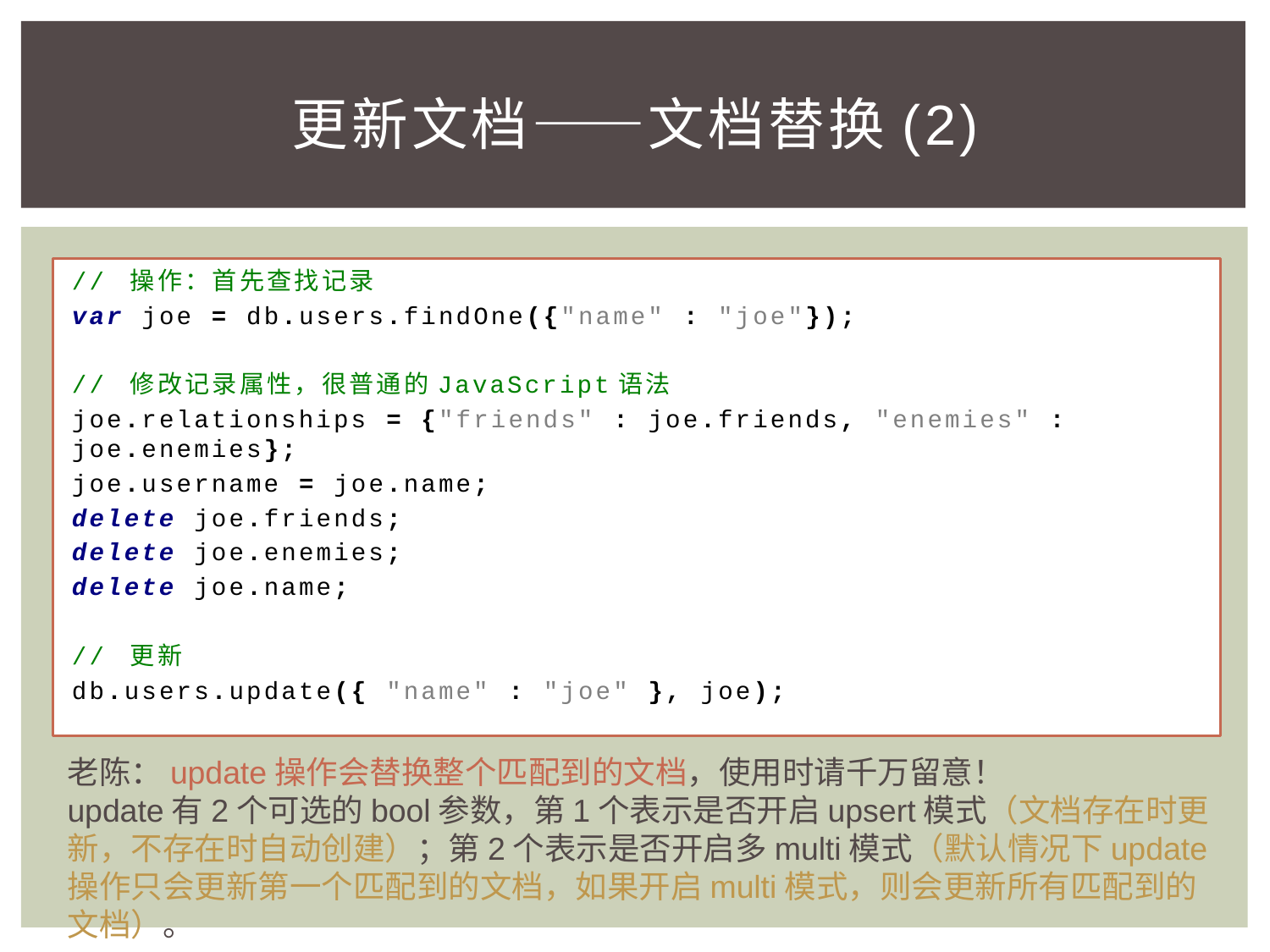

# 更新文档——文档替换(2)
// 操作：首先查找记录
var joe = db.users.findOne({"name" : "joe"});

// 修改记录属性，很普通的JavaScript语法
joe.relationships = {"friends" : joe.friends, "enemies" : joe.enemies};
joe.username = joe.name;
delete joe.friends;
delete joe.enemies;
delete joe.name;

// 更新
db.users.update({ "name" : "joe" }, joe);
老陈：update操作会替换整个匹配到的文档，使用时请千万留意！
update有2个可选的bool参数，第1个表示是否开启upsert模式（文档存在时更新，不存在时自动创建）；第2个表示是否开启多multi模式（默认情况下update操作只会更新第一个匹配到的文档，如果开启multi模式，则会更新所有匹配到的文档）。